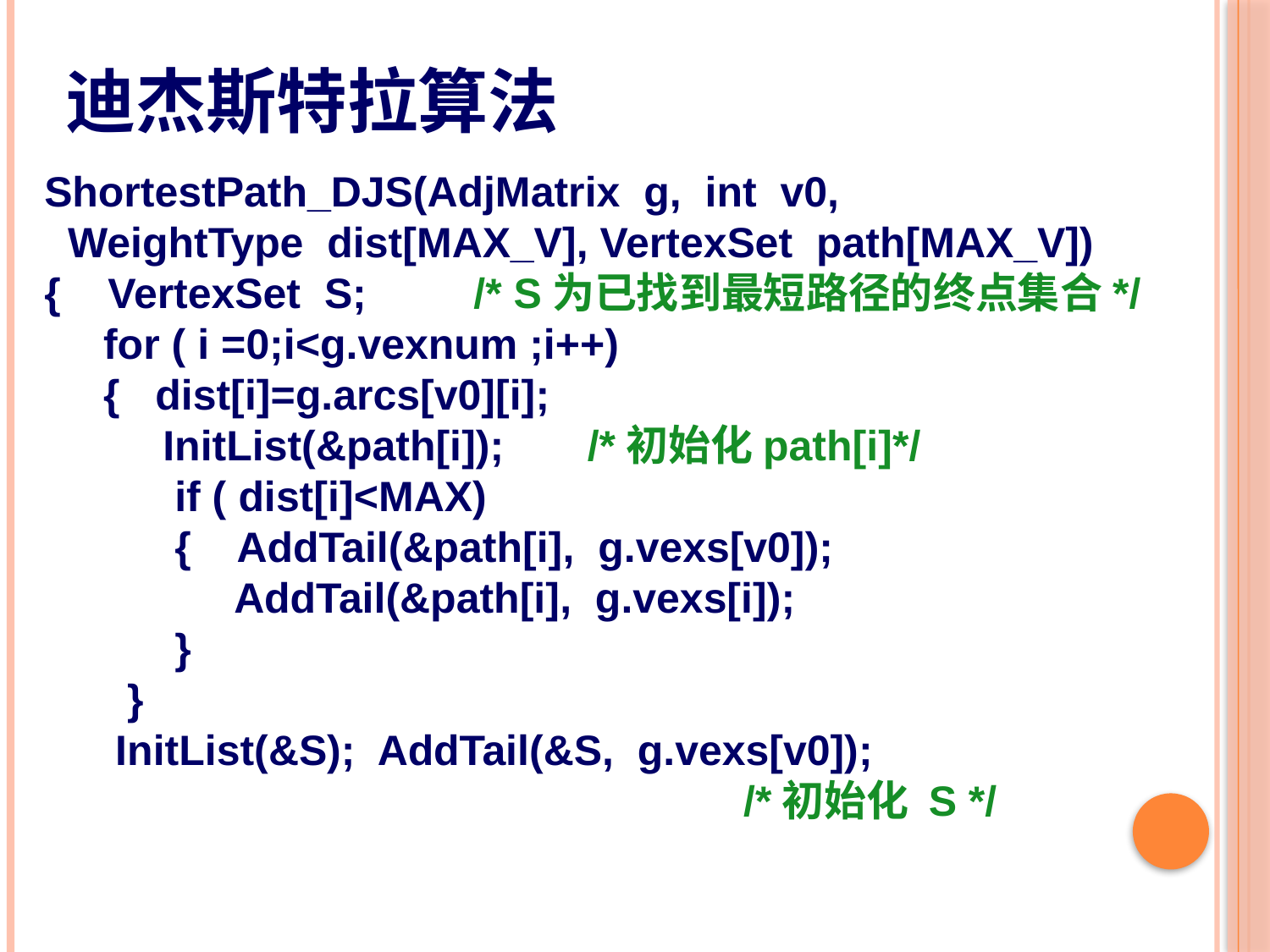

# 迪杰斯特拉算法
ShortestPath_DJS(AdjMatrix  g,  int  v0,
  WeightType  dist[MAX_V], VertexSet  path[MAX_V])
{    VertexSet  S;         /* S为已找到最短路径的终点集合*/
     for ( i =0;i<g.vexnum ;i++)
     {   dist[i]=g.arcs[v0][i];
          InitList(&path[i]);       /*初始化path[i]*/
           if ( dist[i]<MAX)
           {    AddTail(&path[i],  g.vexs[v0]);
                AddTail(&path[i],  g.vexs[i]);
           }
       }
      InitList(&S);  AddTail(&S,  g.vexs[v0]);
                                                           /*初始化 S */